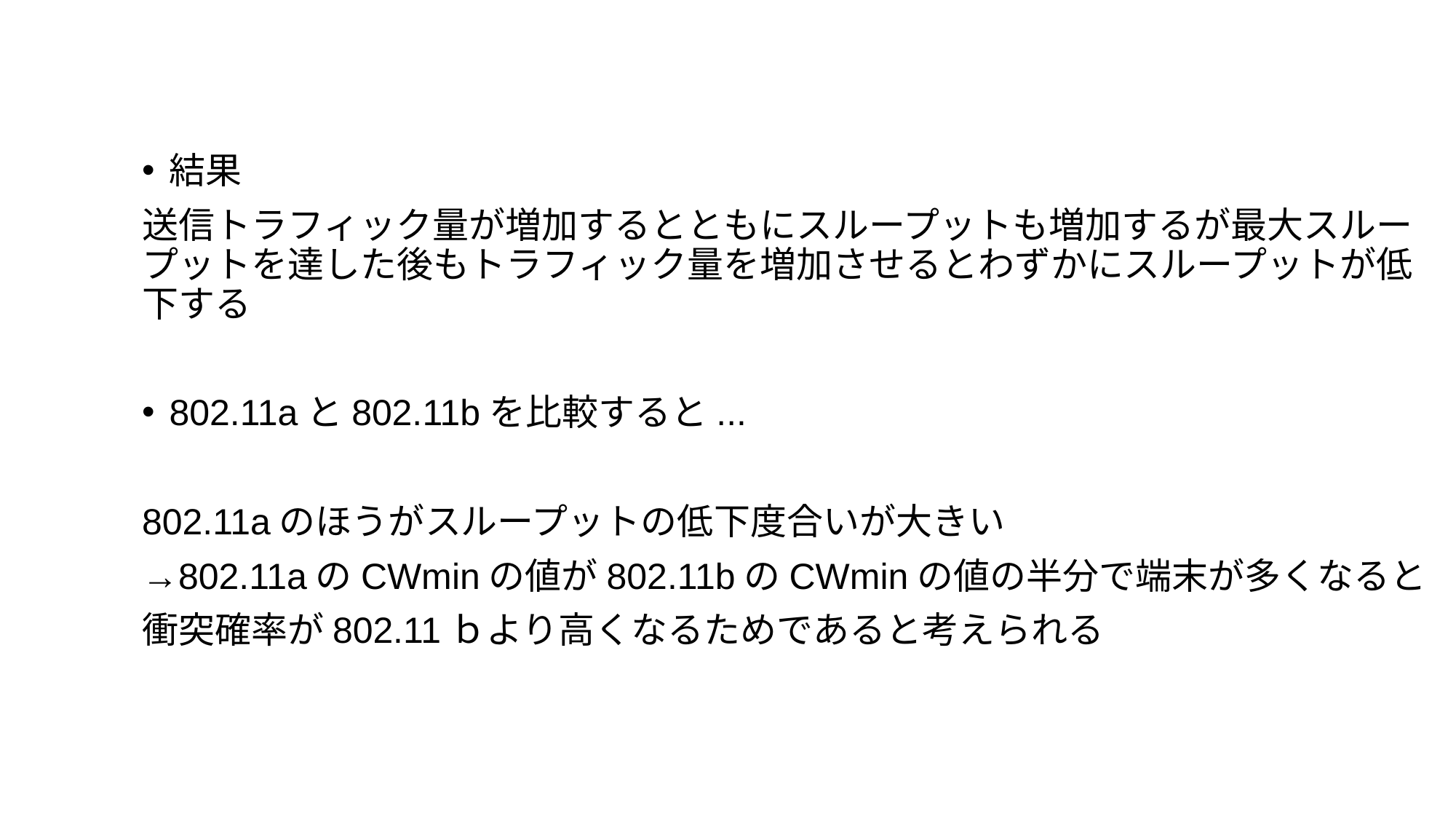

結果
送信トラフィック量が増加するとともにスループットも増加するが最大スループットを達した後もトラフィック量を増加させるとわずかにスループットが低下する

802.11aと802.11bを比較すると...

802.11aのほうがスループットの低下度合いが大きい
→802.11aのCWminの値が802.11bのCWminの値の半分で端末が多くなると
衝突確率が802.11ｂより高くなるためであると考えられる